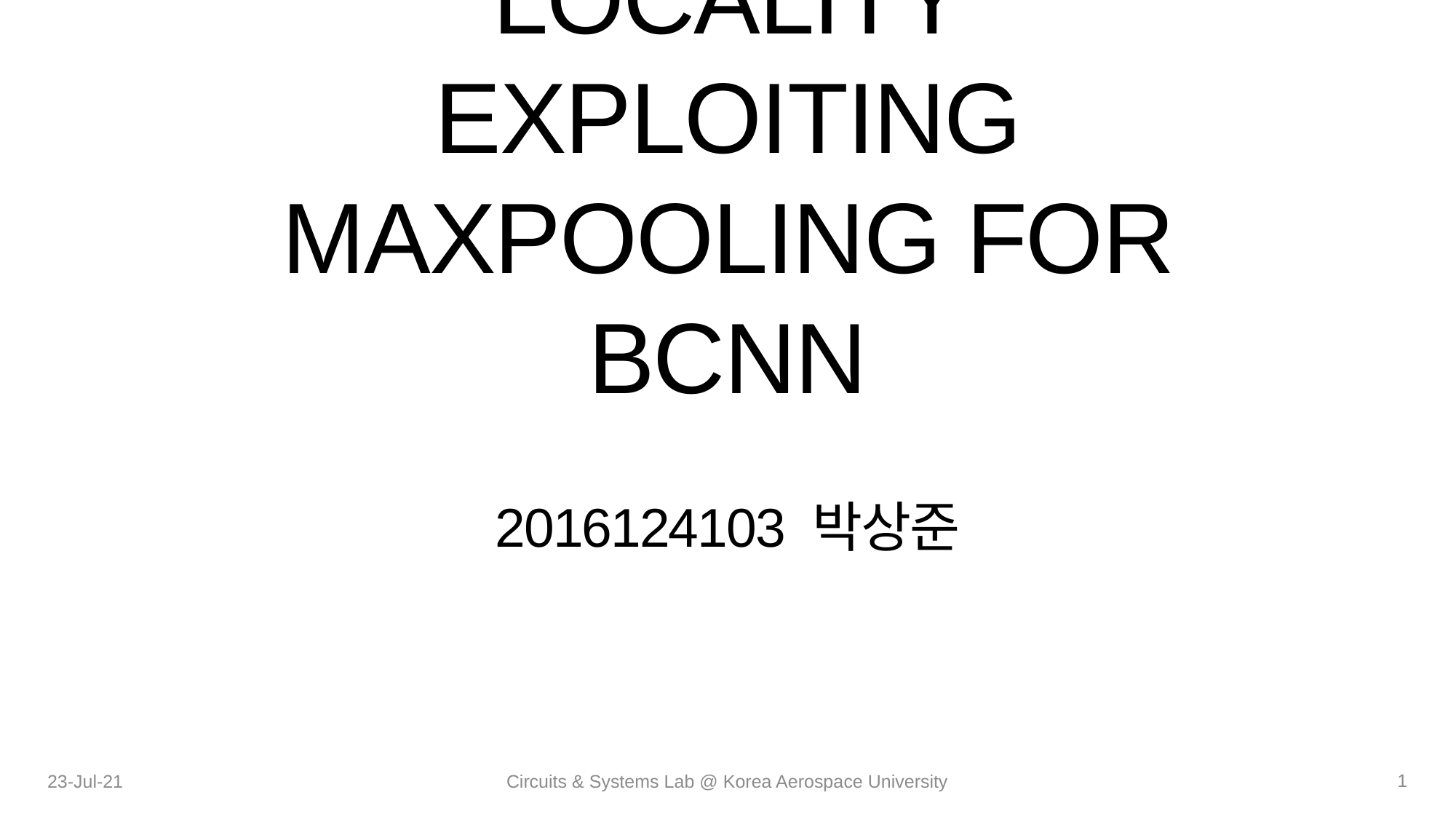

# Locality Exploiting Maxpooling For BCNN
2016124103 박상준
1
23-Jul-21
Circuits & Systems Lab @ Korea Aerospace University